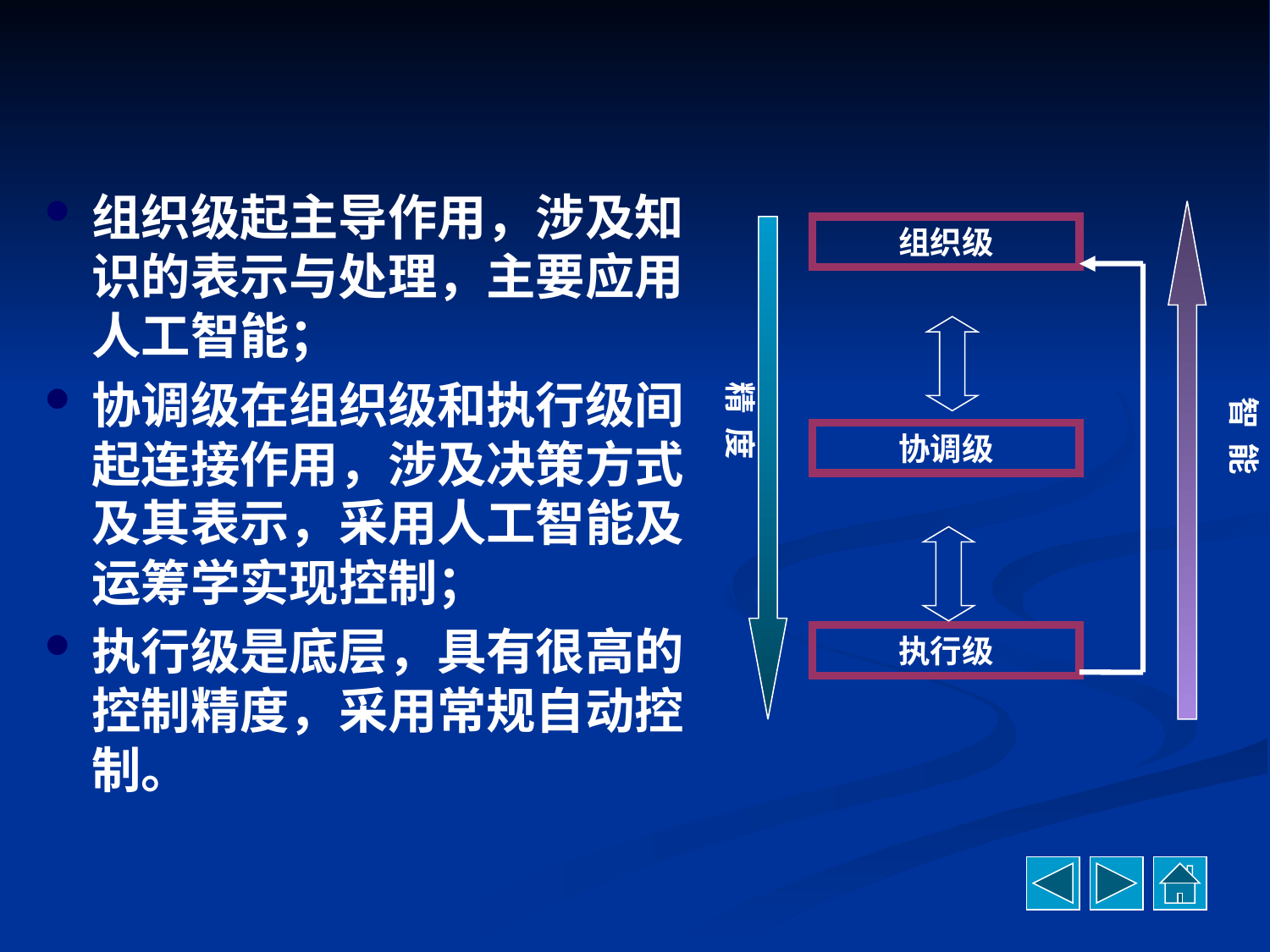

组织级起主导作用，涉及知识的表示与处理，主要应用人工智能；
协调级在组织级和执行级间起连接作用，涉及决策方式及其表示，采用人工智能及运筹学实现控制；
执行级是底层，具有很高的控制精度，采用常规自动控制。

组织级

精  度
智  能

协调级

执行级